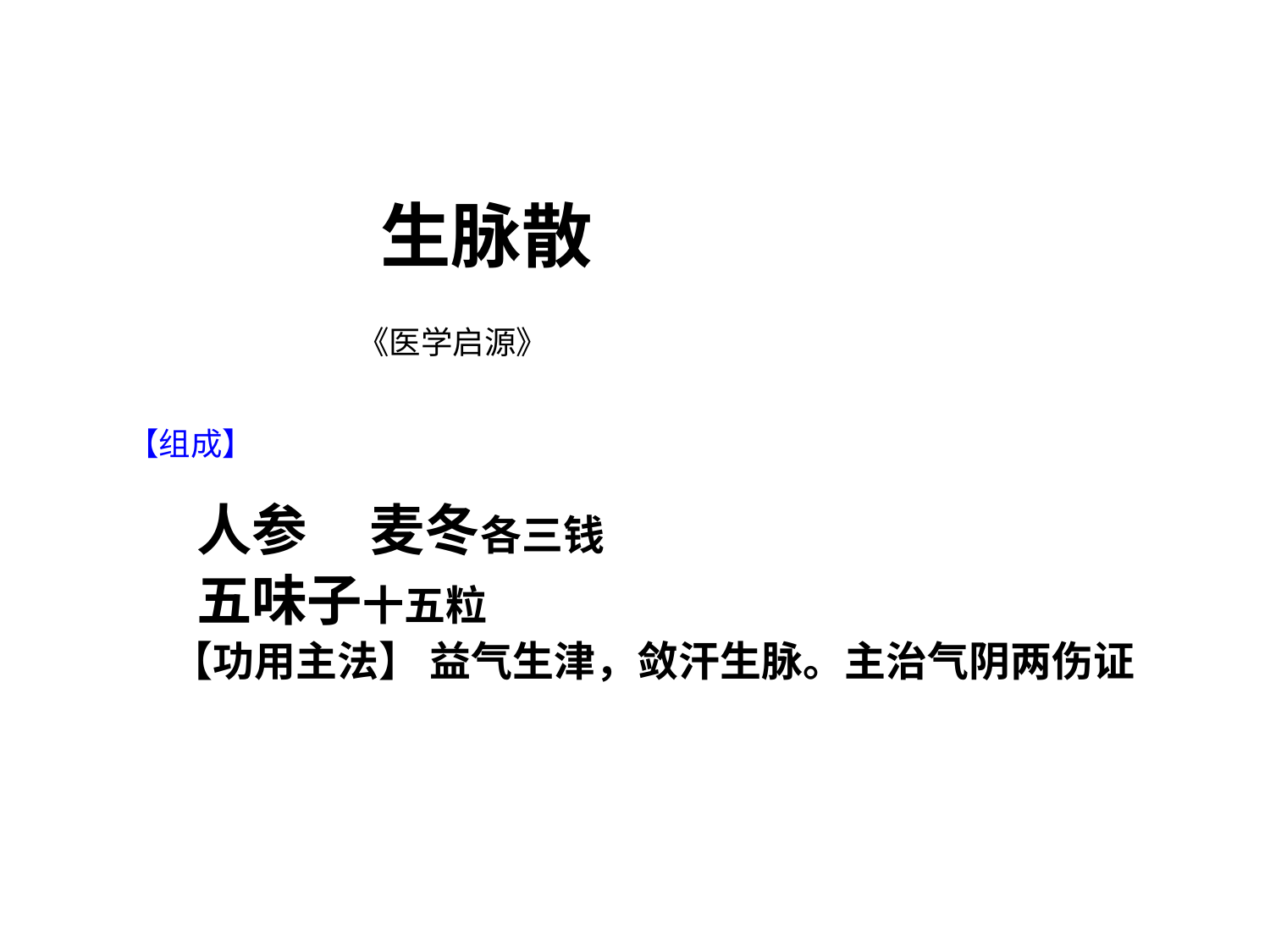

# 生脉散
《医学启源》
【组成】
 人参     麦冬各三钱
 五味子十五粒
【功用主法】 益气生津，敛汗生脉。主治气阴两伤证